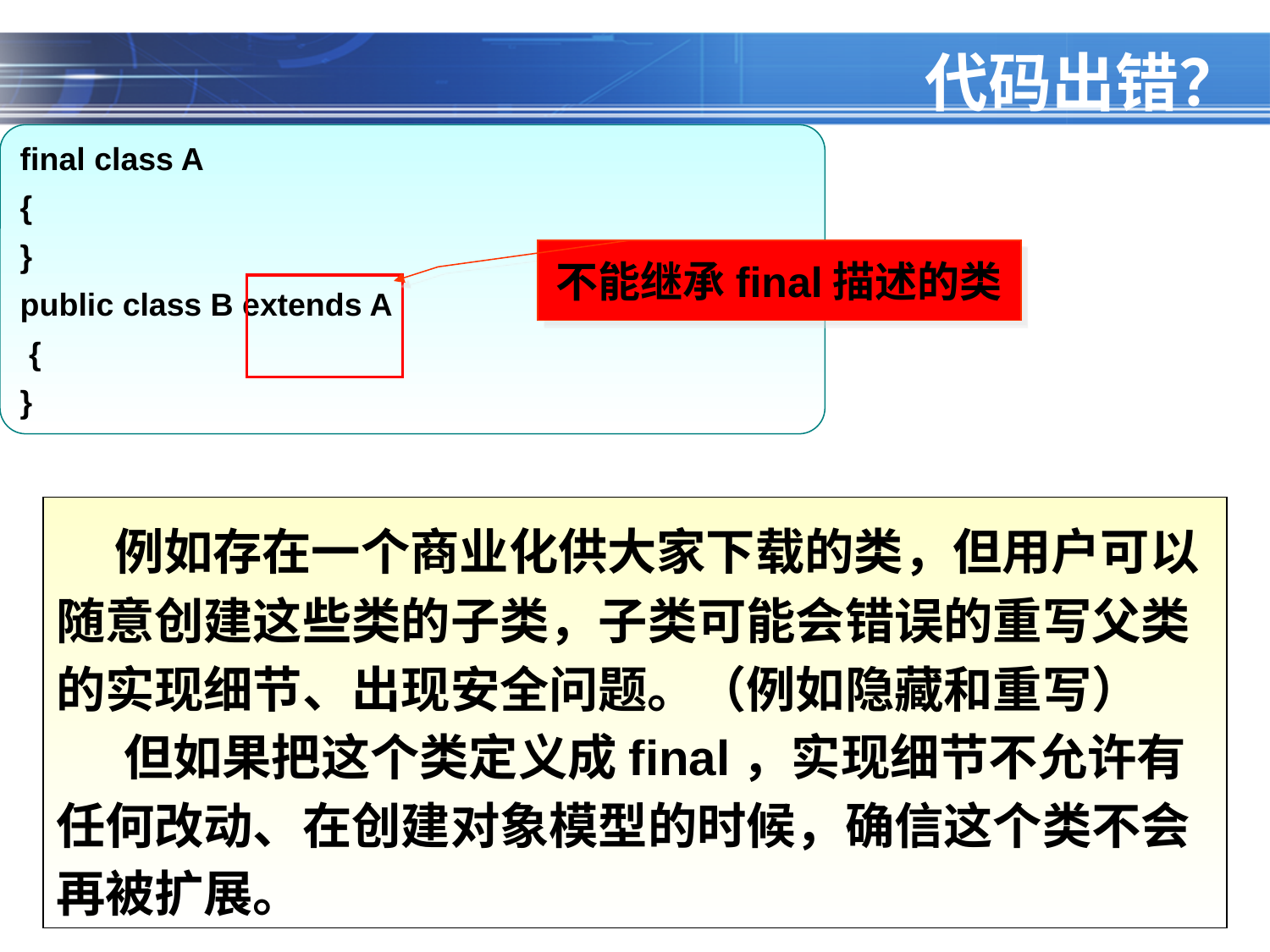

# 代码出错？
final class A
{
}
public class B extends A
 {
}
不能继承final描述的类

    例如存在一个商业化供大家下载的类，但用户可以随意创建这些类的子类，子类可能会错误的重写父类的实现细节、出现安全问题。（例如隐藏和重写）
     但如果把这个类定义成final，实现细节不允许有任何改动、在创建对象模型的时候，确信这个类不会再被扩展。